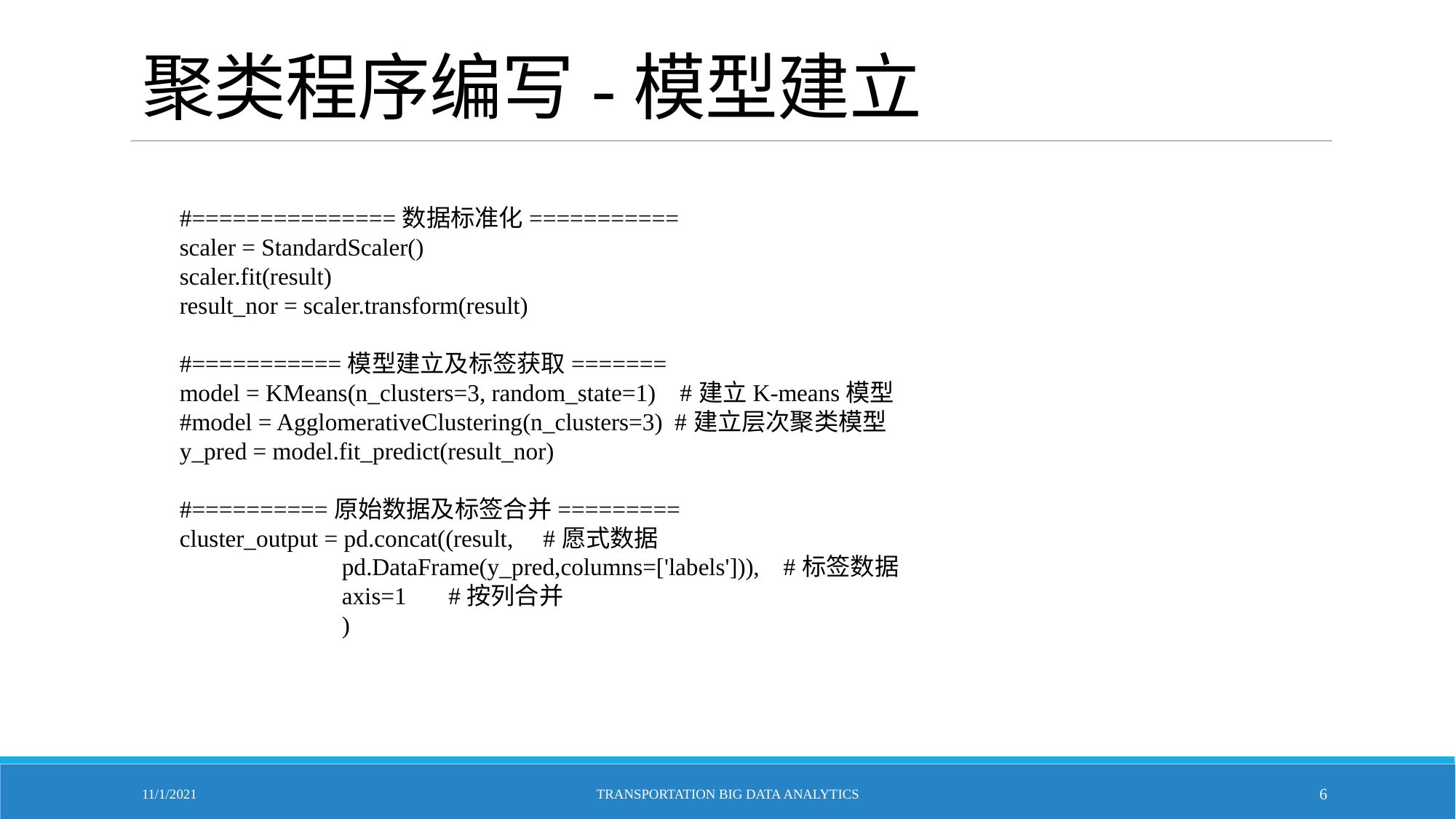

# 聚类程序编写-模型建立
#===============数据标准化===========
scaler = StandardScaler()
scaler.fit(result)
result_nor = scaler.transform(result)

#===========模型建立及标签获取=======
model = KMeans(n_clusters=3, random_state=1)    #建立K-means模型
#model = AgglomerativeClustering(n_clusters=3)  #建立层次聚类模型
y_pred = model.fit_predict(result_nor)

#==========原始数据及标签合并=========
cluster_output = pd.concat((result,     #愿式数据
                           pd.DataFrame(y_pred,columns=['labels'])),    #标签数据
                           axis=1       #按列合并
                           )
11/1/2021
Transportation Big Data Analytics
6